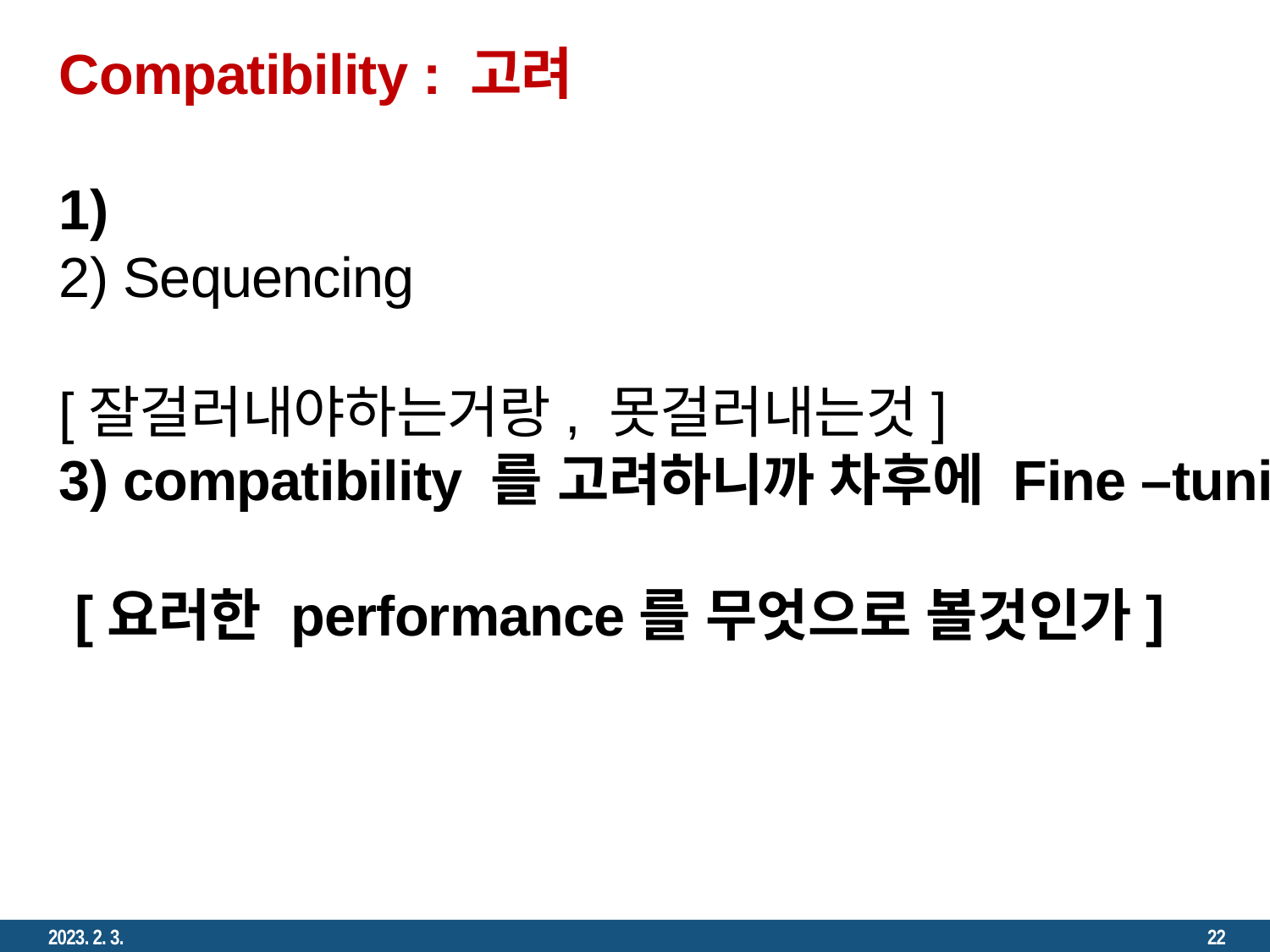

Compatibility : 고려

1)
2) Sequencing

[잘걸러내야하는거랑, 못걸러내는것]
3) compatibility 를 고려하니까 차후에 Fine –tuning

 [요러한 performance를 무엇으로 볼것인가]

2023. 2. 3.
22